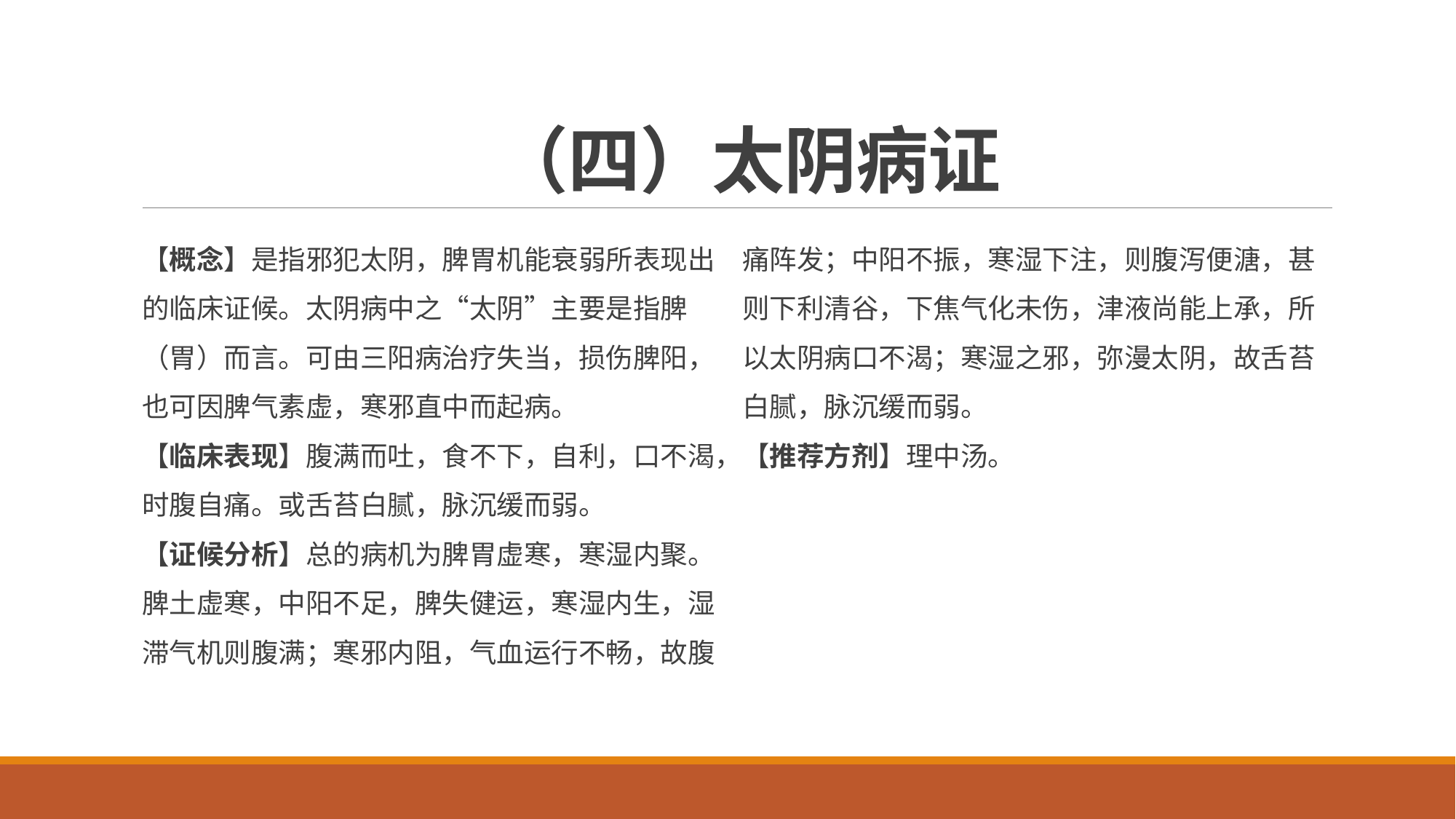

# （四）太阴病证
【概念】是指邪犯太阴，脾胃机能衰弱所表现出的临床证候。太阴病中之“太阴”主要是指脾（胃）而言。可由三阳病治疗失当，损伤脾阳，也可因脾气素虚，寒邪直中而起病。
【临床表现】腹满而吐，食不下，自利，口不渴，时腹自痛。或舌苔白腻，脉沉缓而弱。
【证候分析】总的病机为脾胃虚寒，寒湿内聚。脾土虚寒，中阳不足，脾失健运，寒湿内生，湿滞气机则腹满；寒邪内阻，气血运行不畅，故腹痛阵发；中阳不振，寒湿下注，则腹泻便溏，甚则下利清谷，下焦气化未伤，津液尚能上承，所以太阴病口不渴；寒湿之邪，弥漫太阴，故舌苔白腻，脉沉缓而弱。
【推荐方剂】理中汤。